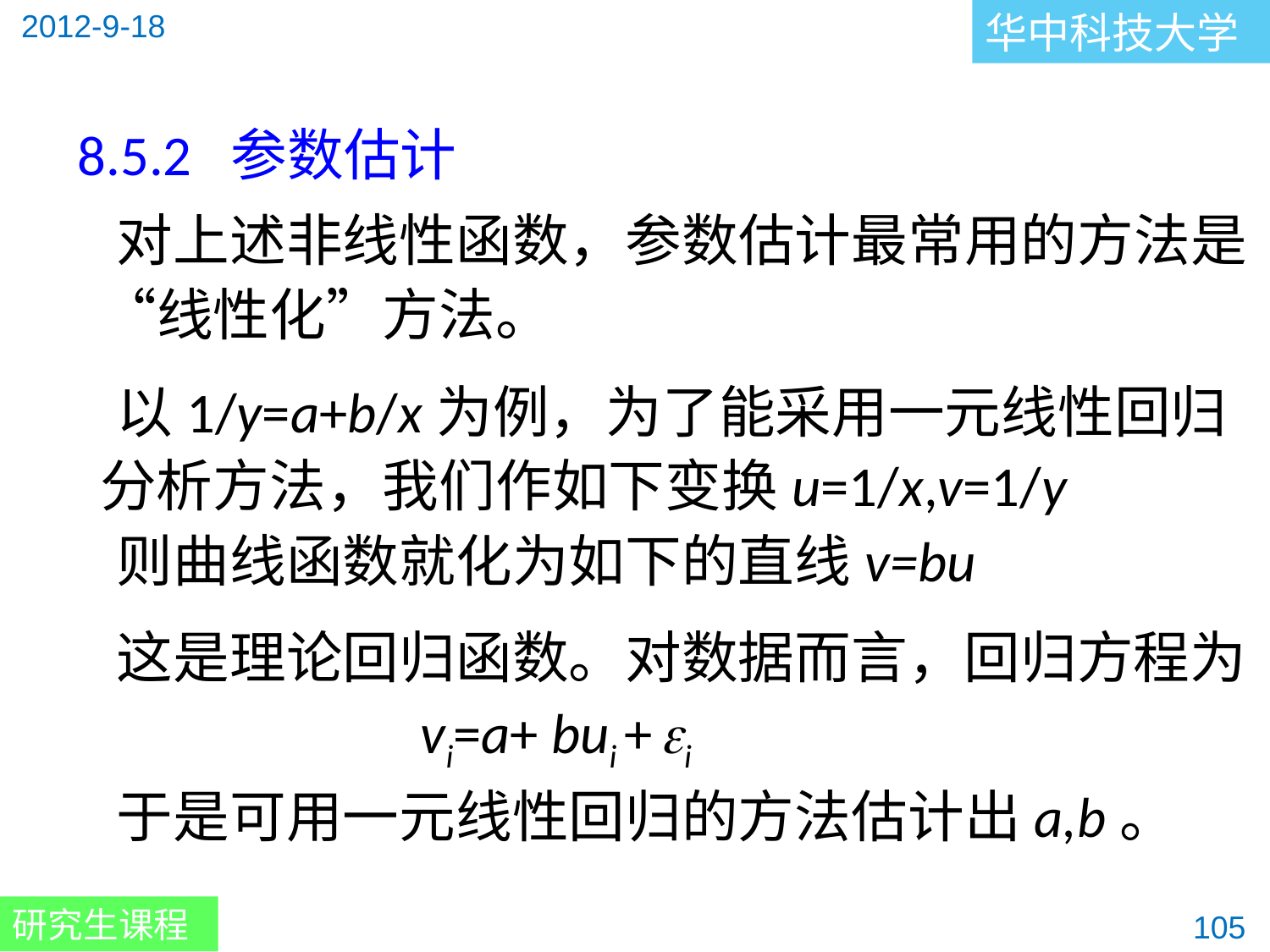

8.5.2  参数估计
    对上述非线性函数，参数估计最常用的方法是“线性化”方法。
    以1/y=a+b/x为例，为了能采用一元线性回归分析方法，我们作如下变换u=1/x,v=1/y
    则曲线函数就化为如下的直线v=bu
    这是理论回归函数。对数据而言，回归方程为
                             vi=a+ bui + εi
    于是可用一元线性回归的方法估计出a,b。